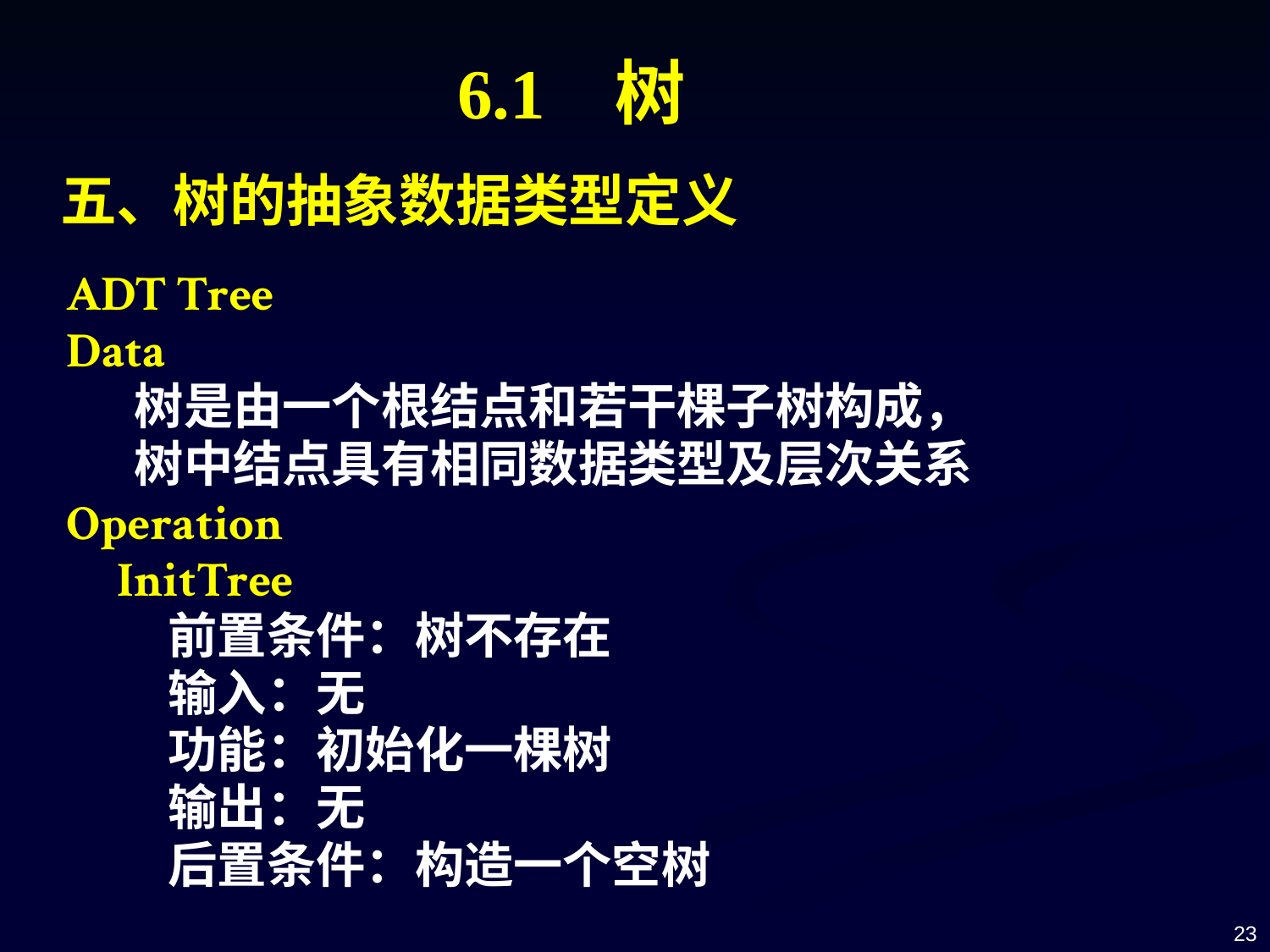

6.1   树
五、树的抽象数据类型定义
ADT Tree
Data
     树是由一个根结点和若干棵子树构成，
     树中结点具有相同数据类型及层次关系
Operation
     InitTree
        前置条件：树不存在
        输入：无
        功能：初始化一棵树
        输出：无
        后置条件：构造一个空树
23